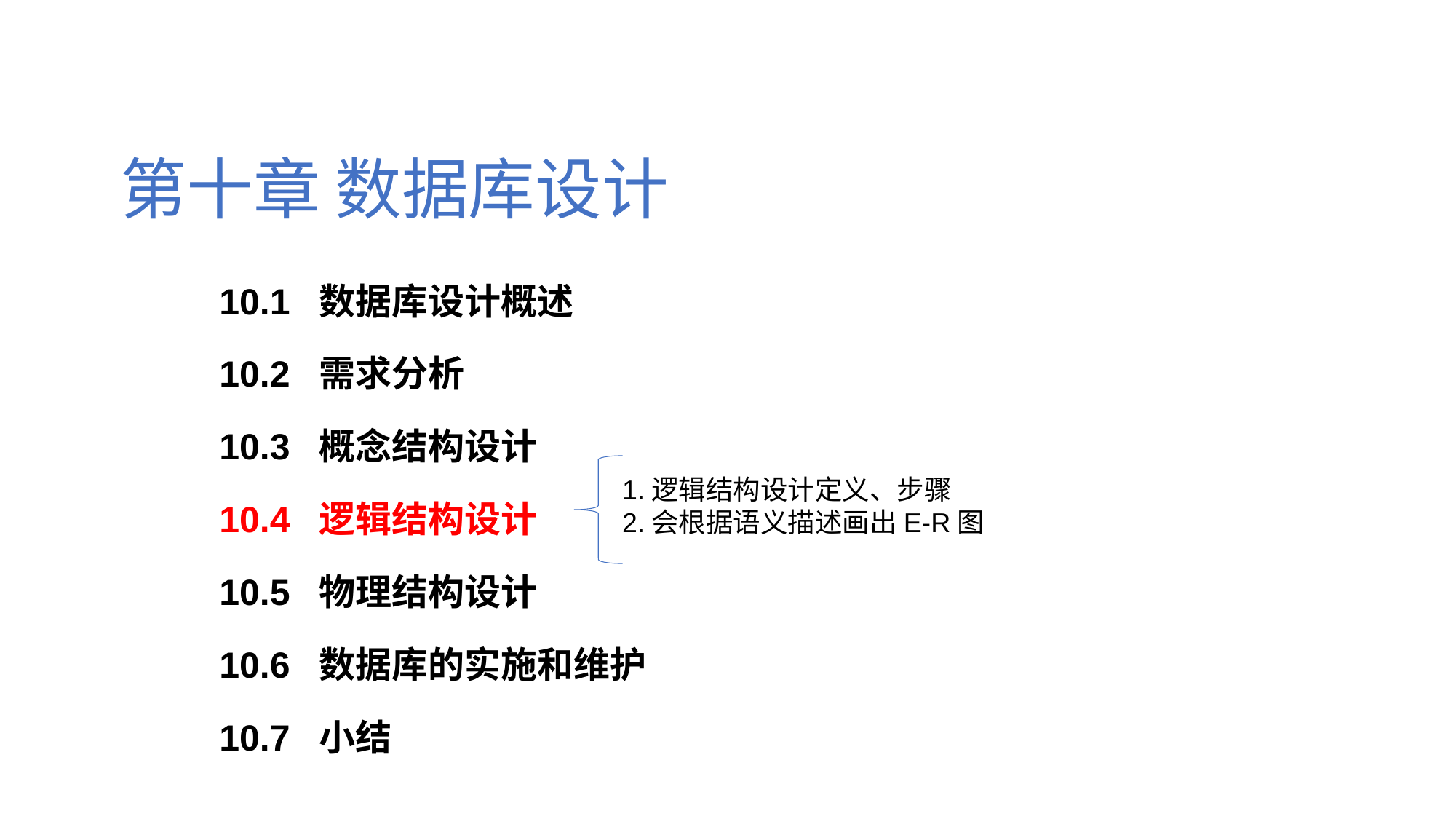

第十章 数据库设计
10.1  数据库设计概述
10.2  需求分析
10.3  概念结构设计
10.4  逻辑结构设计
10.5  物理结构设计
10.6  数据库的实施和维护
10.7  小结

1.逻辑结构设计定义、步骤
2.会根据语义描述画出E-R图